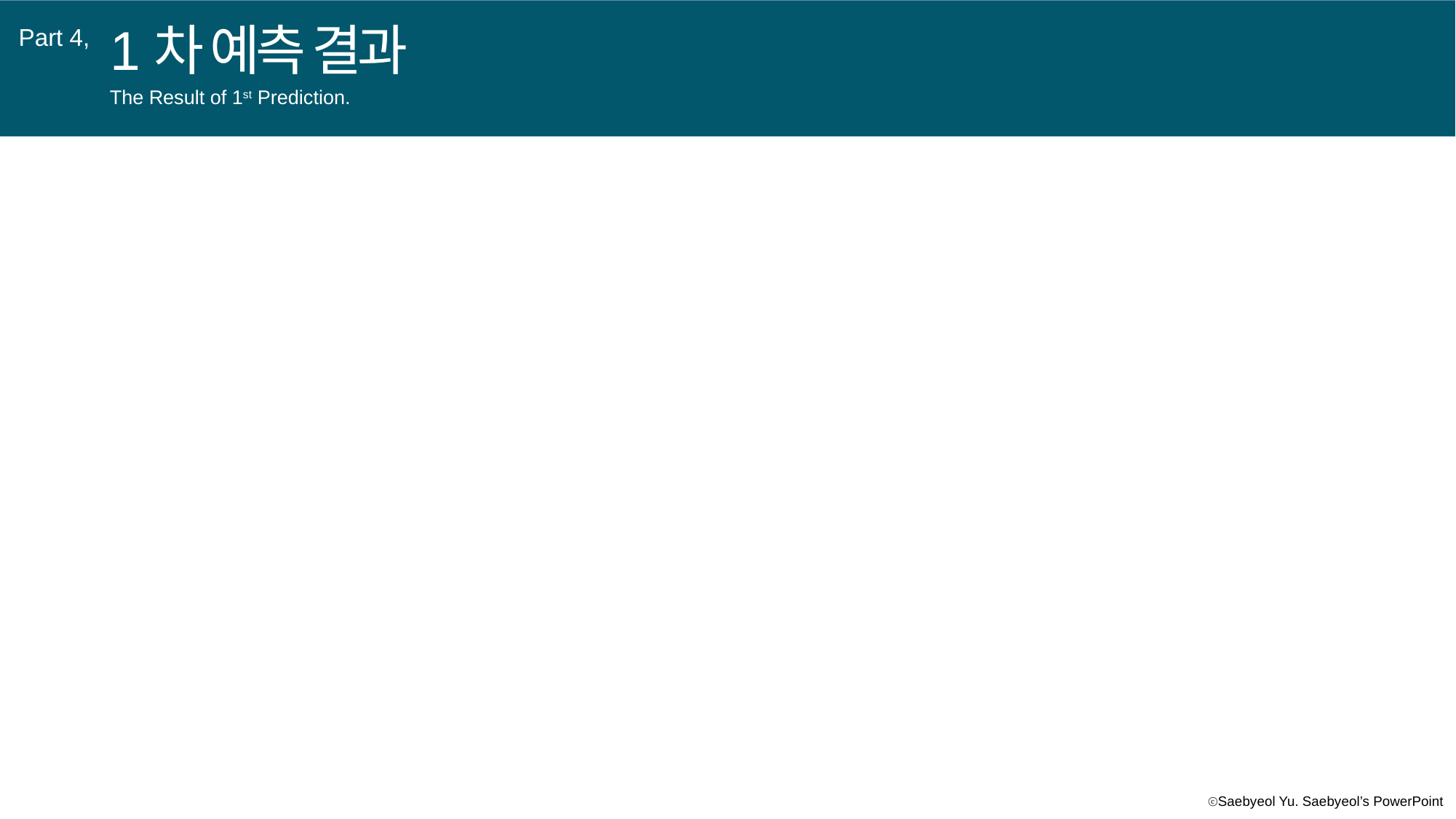

1차 예측 결과
Part 4,
The Result of 1st Prediction.